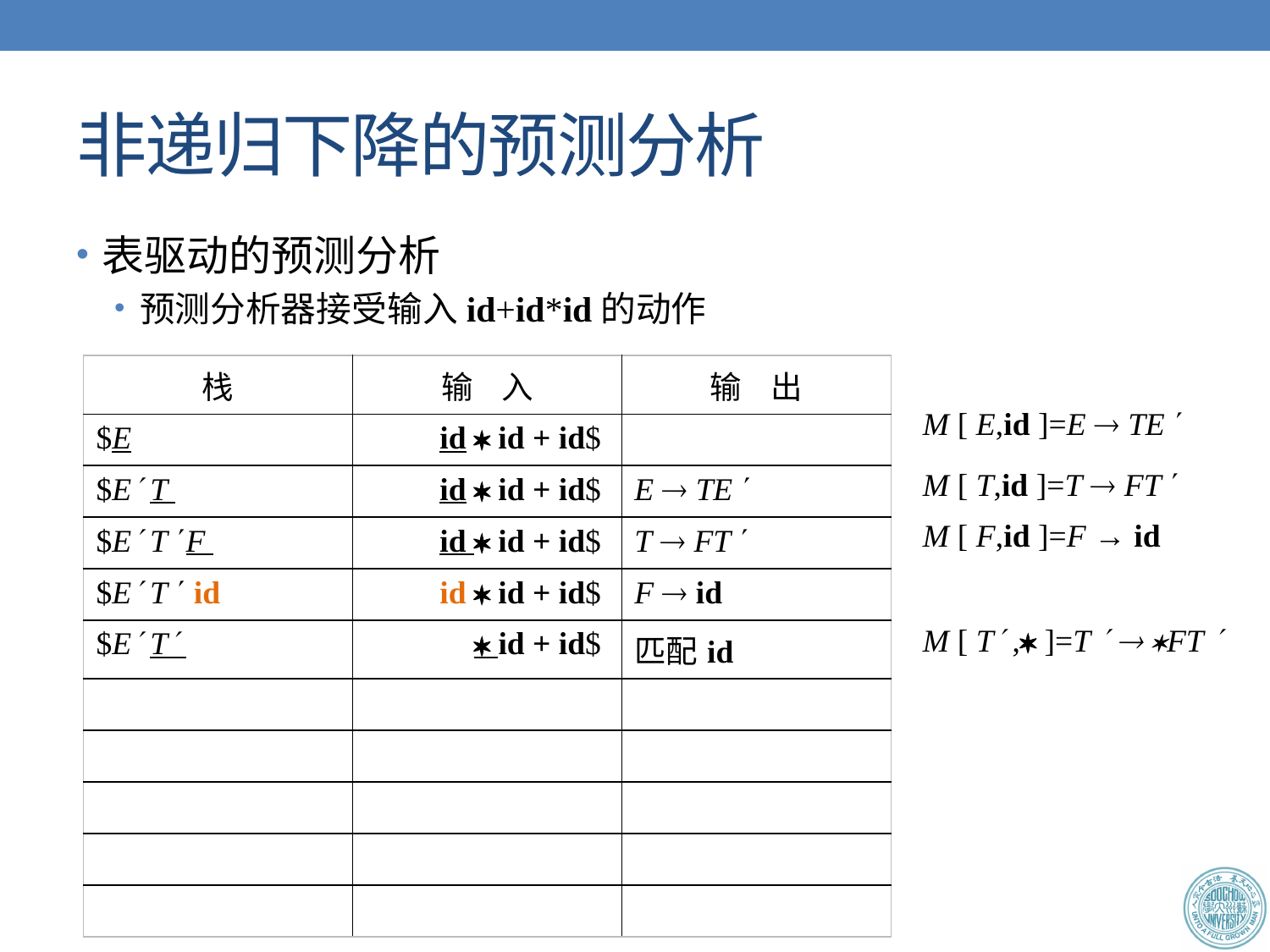

# 非递归下降的预测分析
表驱动的预测分析
预测分析器接受输入id+id*id的动作
| 栈 | 输 入 | 输 出 |
| --- | --- | --- |
| $E | id ∗ id + id$ |  |
| $E′ T | id ∗ id + id$ | E → TE ′ |
| $E′ T ′F | id ∗ id + id$ | T → FT ′ |
| $E′ T ′ id | id ∗ id + id$ | F → id |
| $E′ T′ | ∗ id + id$ | 匹配id |
|  |  |  |
|  |  |  |
|  |  |  |
|  |  |  |
|  |  |  |
M [ E,id ]=E → TE ′
M [ T,id ]=T → FT ′
M [ F,id ]=F → id
M [ T′ ,∗ ]=T ′ → ∗FT ′